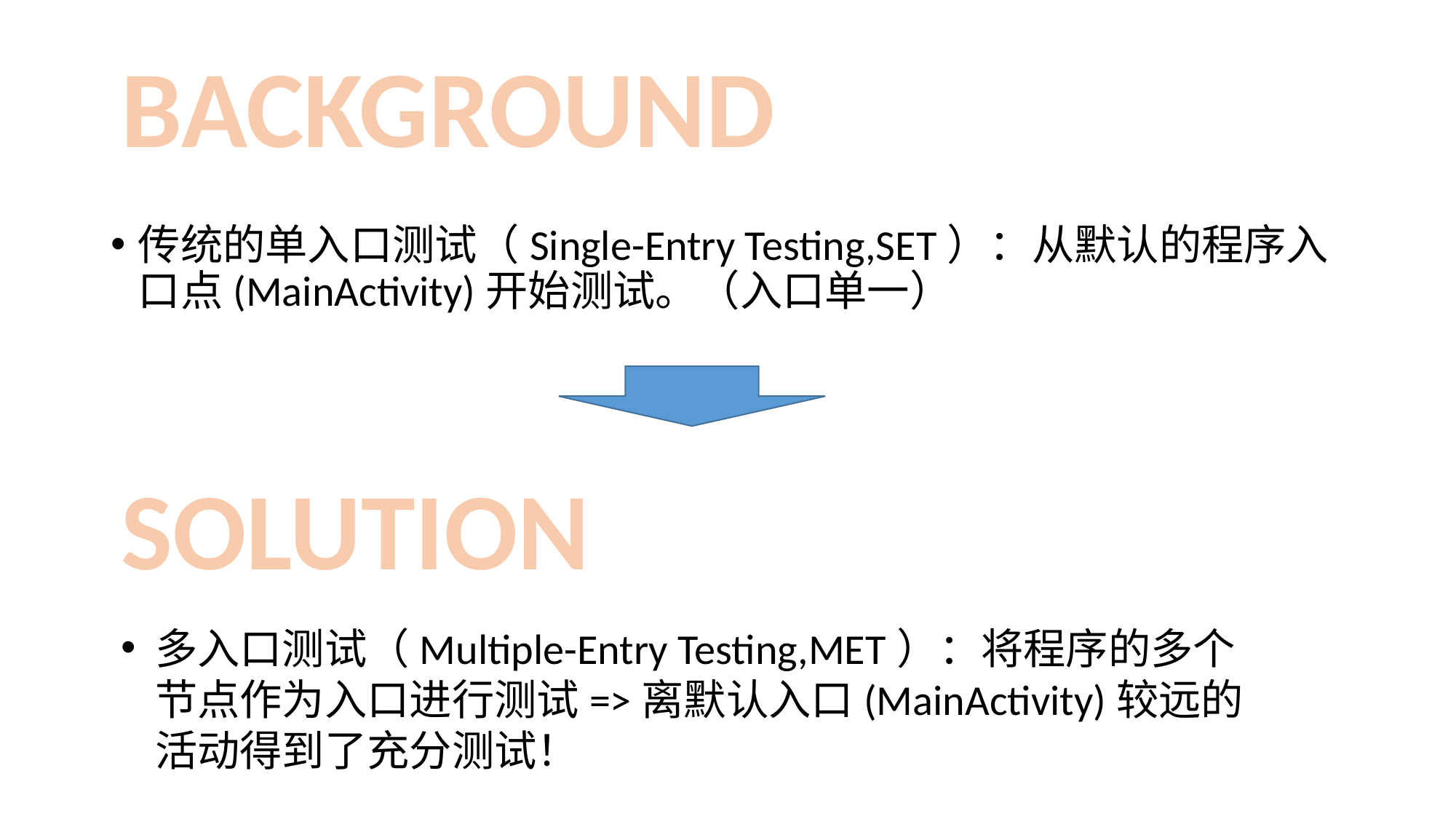

BACKGROUND
#
传统的单入口测试（Single-Entry Testing,SET）：从默认的程序入口点(MainActivity)开始测试。（入口单一）

SOLUTION
多入口测试（Multiple-Entry Testing,MET）：将程序的多个节点作为入口进行测试=>离默认入口(MainActivity)较远的活动得到了充分测试！